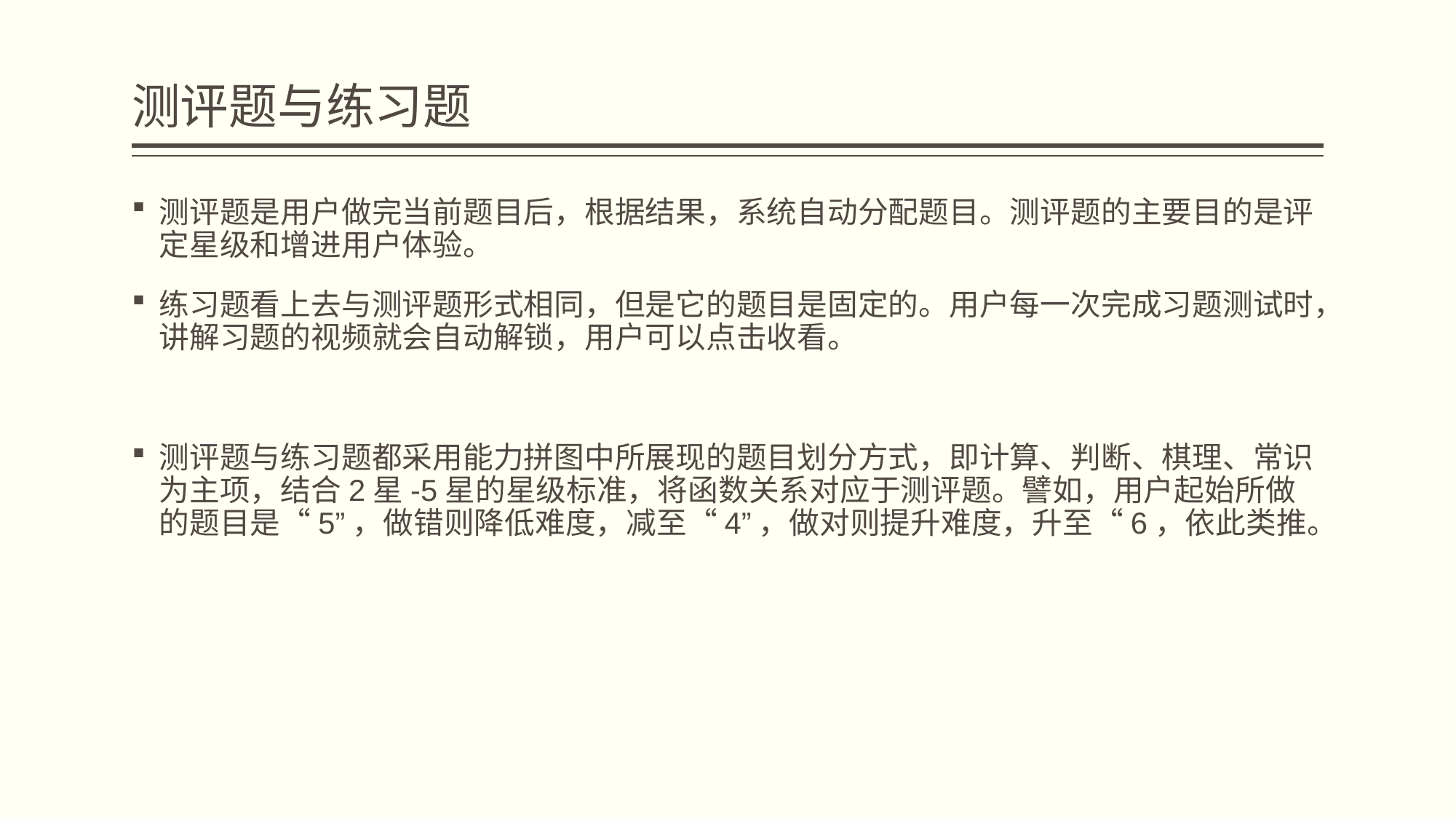

# 测评题与练习题
测评题是用户做完当前题目后，根据结果，系统自动分配题目。测评题的主要目的是评定星级和增进用户体验。
练习题看上去与测评题形式相同，但是它的题目是固定的。用户每一次完成习题测试时，讲解习题的视频就会自动解锁，用户可以点击收看。

测评题与练习题都采用能力拼图中所展现的题目划分方式，即计算、判断、棋理、常识为主项，结合2星-5星的星级标准，将函数关系对应于测评题。譬如，用户起始所做的题目是“5”，做错则降低难度，减至“4”，做对则提升难度，升至“6，依此类推。